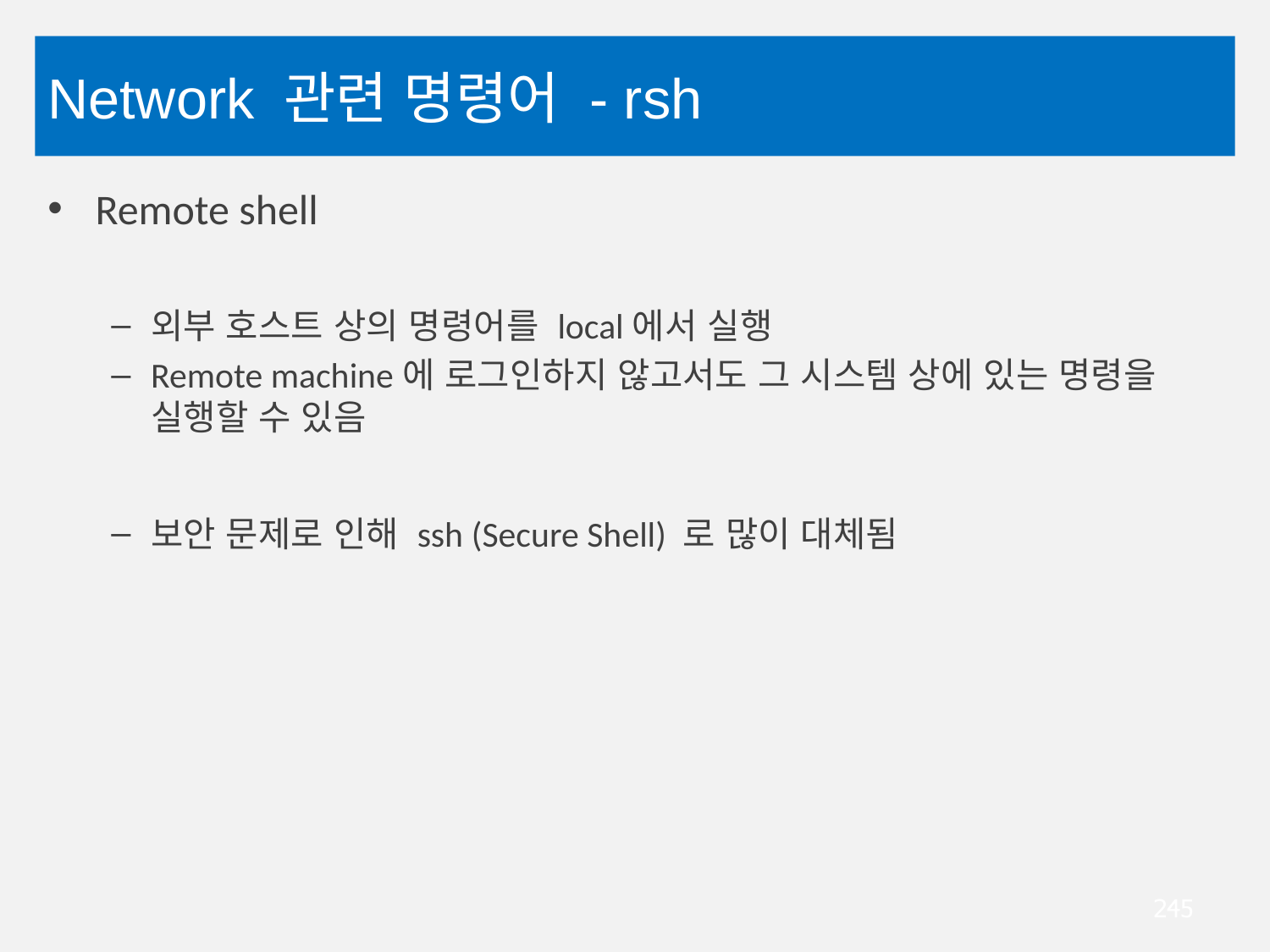

# Network 관련 명령어 - rsh
Remote shell

외부 호스트 상의 명령어를 local에서 실행
Remote machine에 로그인하지 않고서도 그 시스템 상에 있는 명령을 실행할 수 있음

보안 문제로 인해 ssh (Secure Shell) 로 많이 대체됨
245